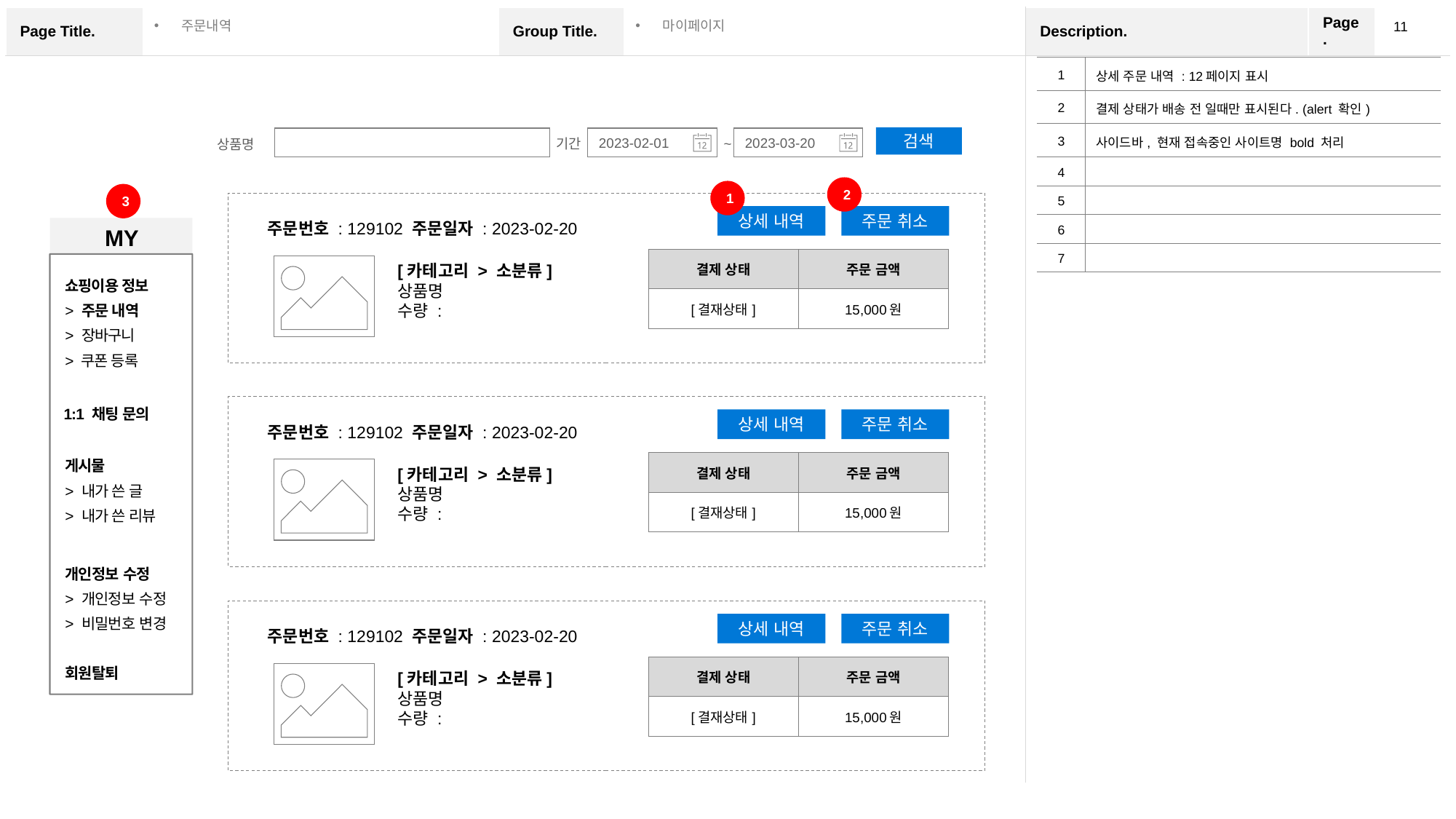

11
주문내역
마이페이지
| 1 | 상세 주문 내역 : 12페이지 표시 |
| --- | --- |
| 2 | 결제 상태가 배송 전 일때만 표시된다. (alert 확인) |
| 3 | 사이드바, 현재 접속중인 사이트명 bold 처리 |
| 4 |  |
| 5 |  |
| 6 |  |
| 7 |  |
검색
기간

2023-02-01

2023-03-20

~
상품명
2
1
3

상세 내역
주문 취소
주문번호 : 129102 주문일자 : 2023-02-20

MY
주문내역
| 결제 상태 | 주문 금액 |
| --- | --- |
| [결재상태] | 15,000원 |

[카테고리 > 소분류]
상품명
수량 :

쇼핑이용 정보
> 주문 내역
> 장바구니
> 쿠폰 등록

1:1 채팅 문의
상세 내역
주문 취소
주문번호 : 129102 주문일자 : 2023-02-20
게시물
> 내가 쓴 글
> 내가 쓴 리뷰
| 결제 상태 | 주문 금액 |
| --- | --- |
| [결재상태] | 15,000원 |
[카테고리 > 소분류]
상품명
수량 :

개인정보 수정
> 개인정보 수정
> 비밀번호 변경

상세 내역
주문 취소
주문번호 : 129102 주문일자 : 2023-02-20
회원탈퇴
| 결제 상태 | 주문 금액 |
| --- | --- |
| [결재상태] | 15,000원 |
[카테고리 > 소분류]
상품명
수량 :